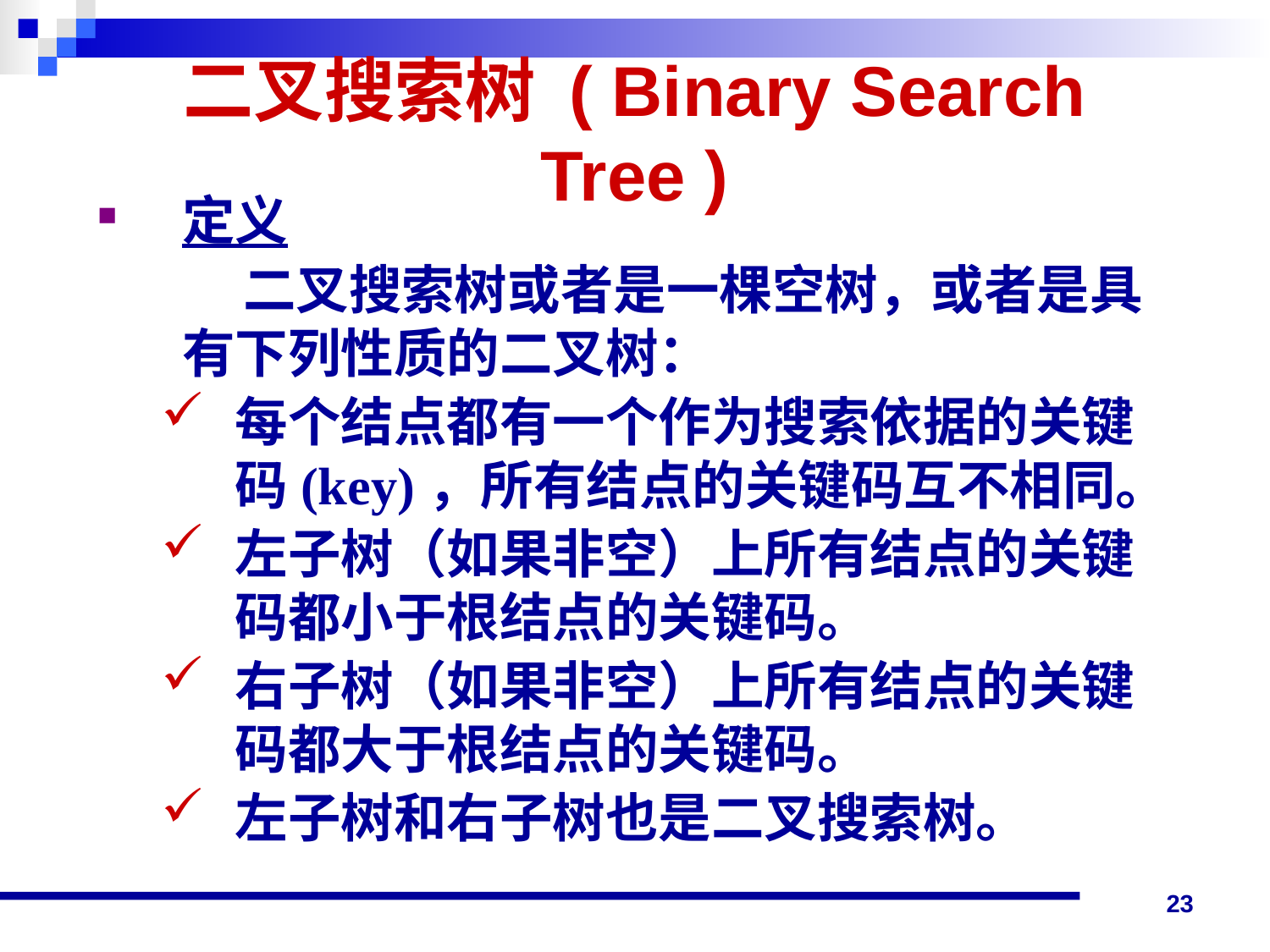

# 二叉搜索树 ( Binary Search Tree )
定义
	    二叉搜索树或者是一棵空树，或者是具有下列性质的二叉树：
每个结点都有一个作为搜索依据的关键码(key)，所有结点的关键码互不相同。
左子树（如果非空）上所有结点的关键码都小于根结点的关键码。
右子树（如果非空）上所有结点的关键码都大于根结点的关键码。
左子树和右子树也是二叉搜索树。
23